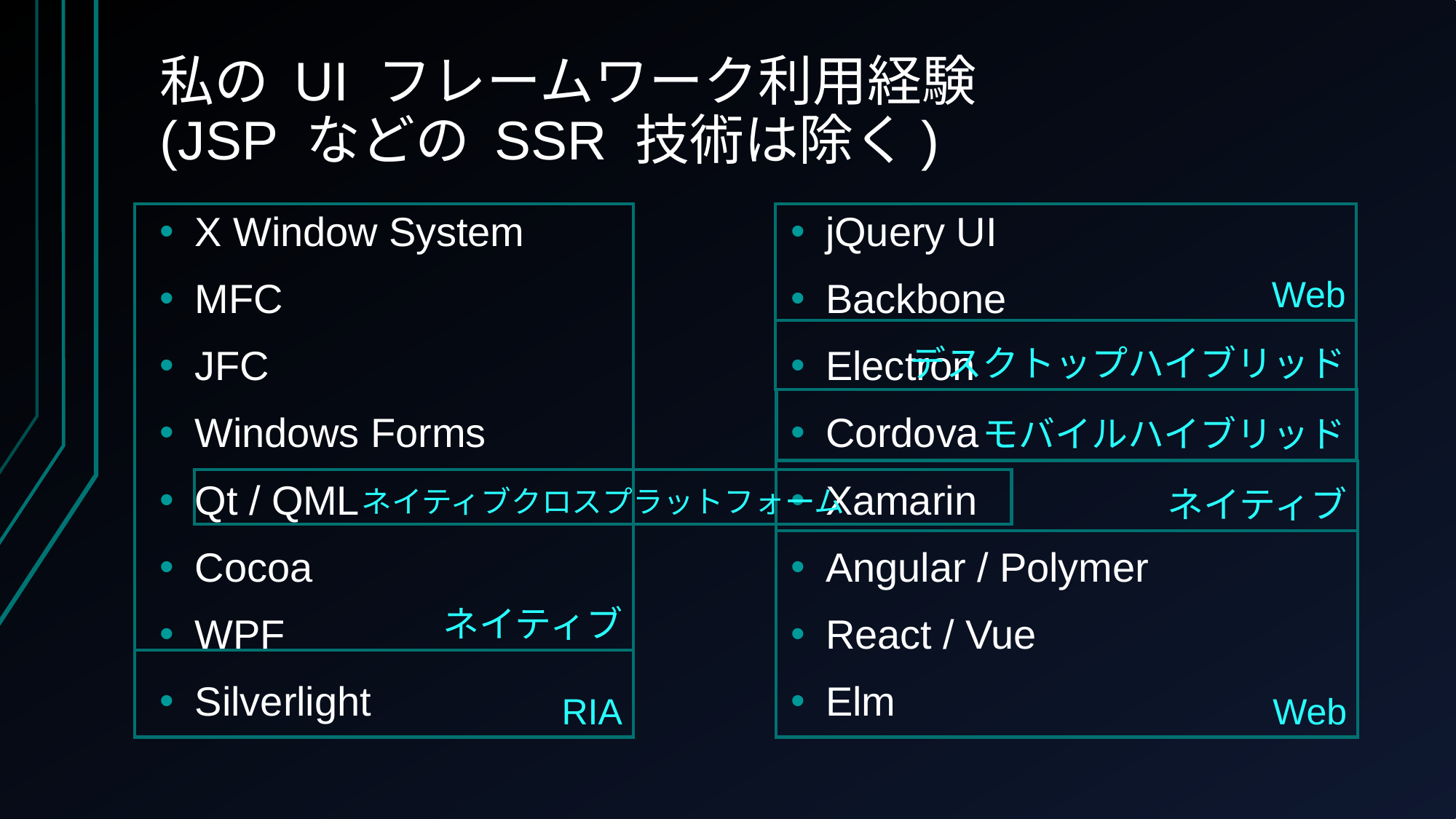

# 私の UI フレームワーク利用経験 (JSP などの SSR 技術は除く)
ネイティブ
X Window System
MFC
JFC
Windows Forms
Qt / QML
Cocoa
WPF
Silverlight
Web
jQuery UI
Backbone
Electron
Cordova
Xamarin
Angular / Polymer
React / Vue
Elm
デスクトップハイブリッド
モバイルハイブリッド
ネイティブ
ネイティブクロスプラットフォーム
Web
RIA